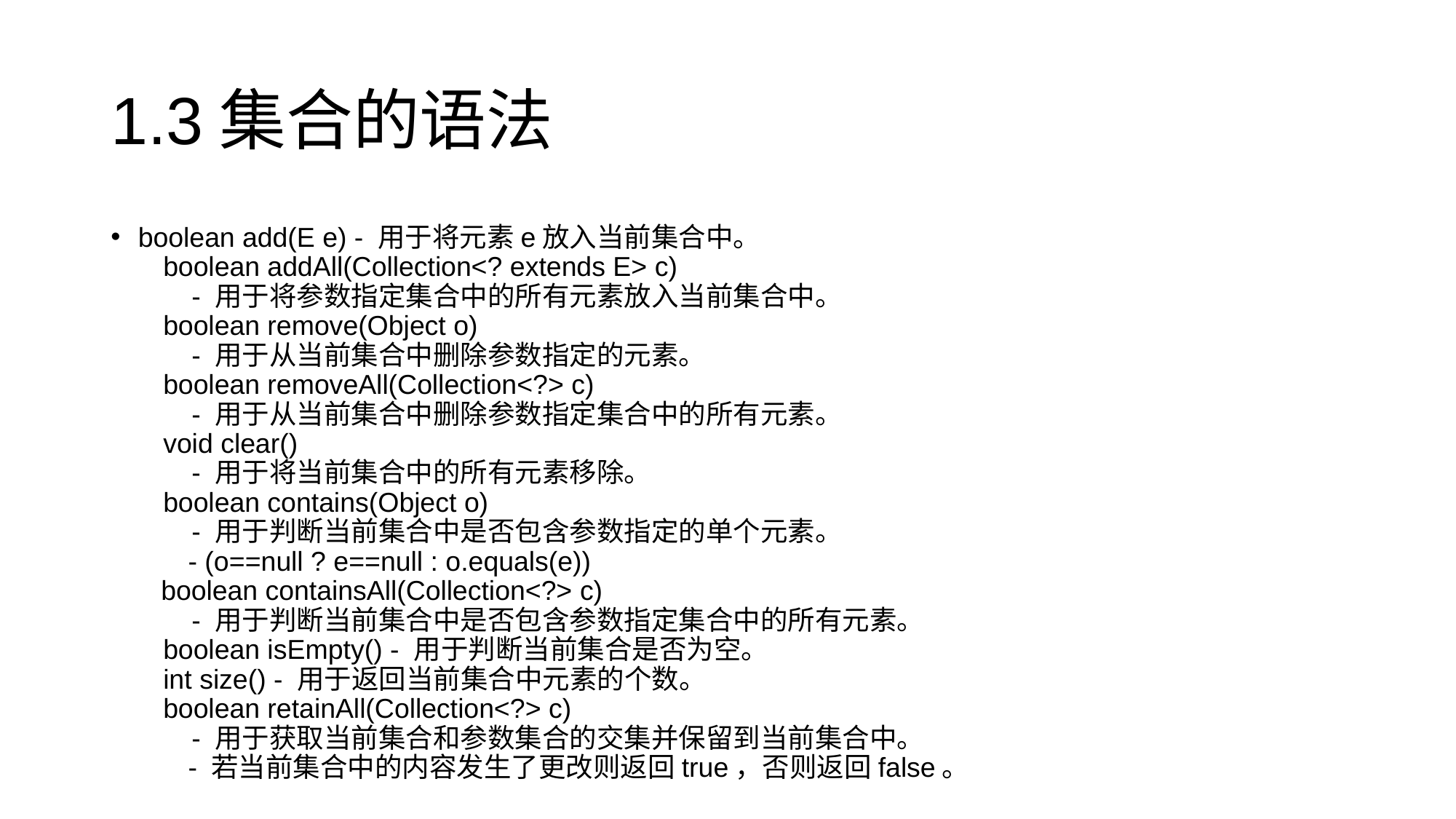

# 1.3集合的语法
boolean add(E e) - 用于将元素e放入当前集合中。
   boolean addAll(Collection<? extends E> c) 
       - 用于将参数指定集合中的所有元素放入当前集合中。
   boolean remove(Object o) 
       - 用于从当前集合中删除参数指定的元素。
   boolean removeAll(Collection<?> c) 
       - 用于从当前集合中删除参数指定集合中的所有元素。
   void clear() 
       - 用于将当前集合中的所有元素移除。
   boolean contains(Object o) 
       - 用于判断当前集合中是否包含参数指定的单个元素。
       - (o==null ? e==null : o.equals(e)) 
   boolean containsAll(Collection<?> c) 
       - 用于判断当前集合中是否包含参数指定集合中的所有元素。
   boolean isEmpty() - 用于判断当前集合是否为空。
   int size() - 用于返回当前集合中元素的个数。
   boolean retainAll(Collection<?> c) 
       - 用于获取当前集合和参数集合的交集并保留到当前集合中。
       - 若当前集合中的内容发生了更改则返回true，否则返回false。